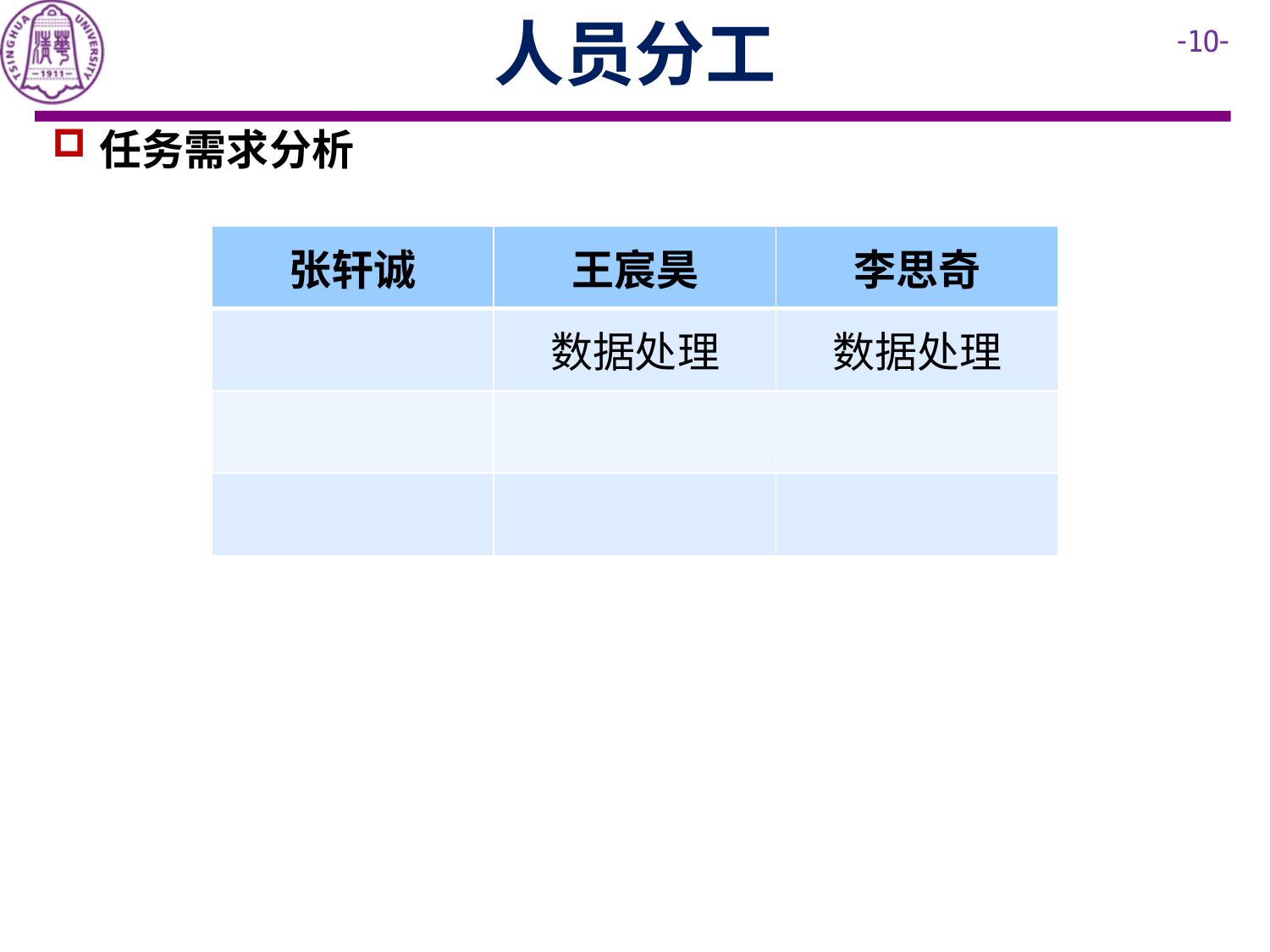

人员分工
任务需求分析
| 张轩诚 | 王宸昊 | 李思奇 |
| --- | --- | --- |
|  | 数据处理 | 数据处理 |
|  |  |  |
|  |  |  |